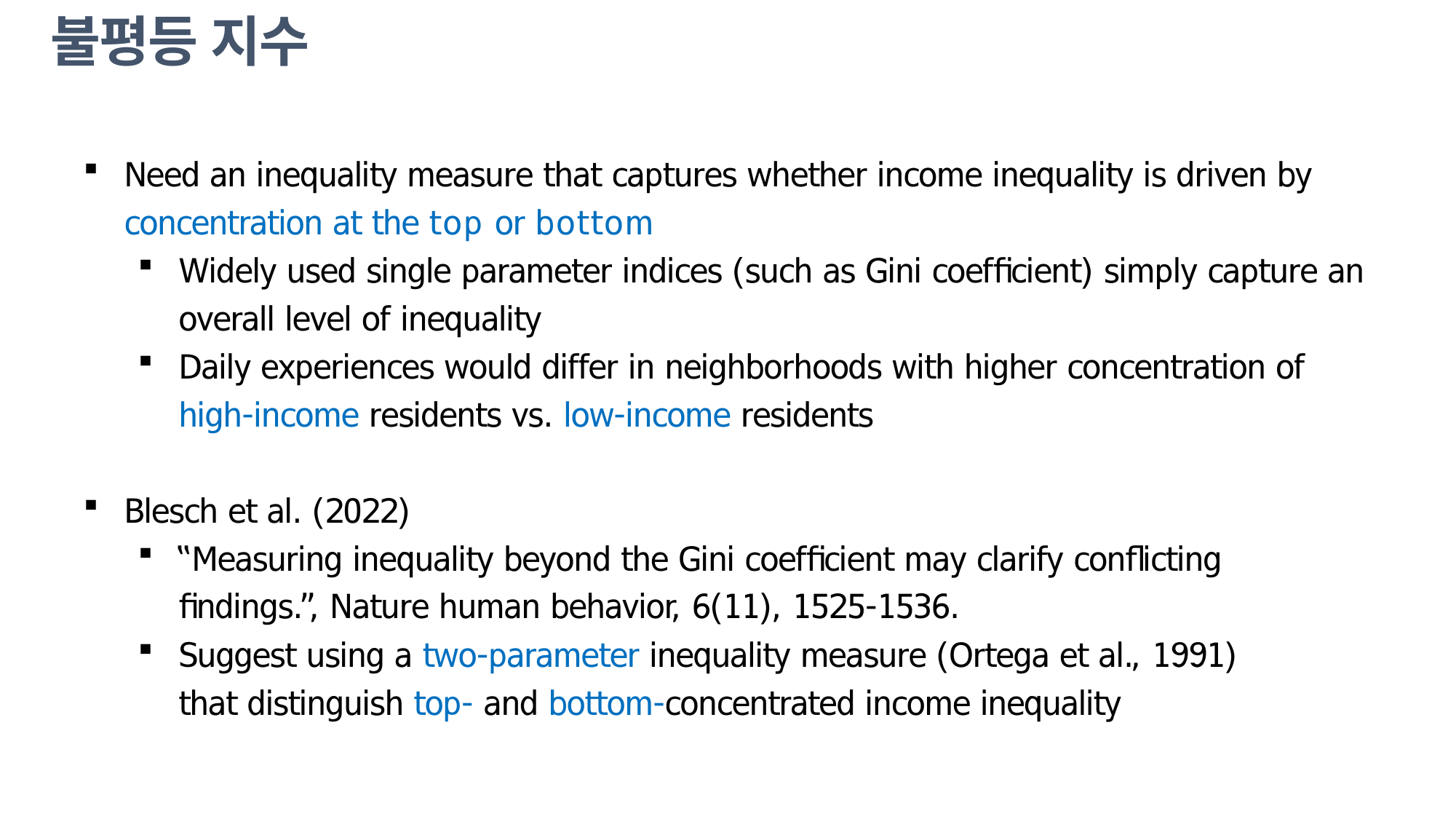

# 불평등 지수
Need an inequality measure that captures whether income inequality is driven by concentration at the top or bottom
Widely used single parameter indices (such as Gini coefficient) simply capture an overall level of inequality
Daily experiences would differ in neighborhoods with higher concentration of high-income residents vs. low-income residents

Blesch et al. (2022)
“Measuring inequality beyond the Gini coefficient may clarify conflicting findings.”, Nature human behavior, 6(11), 1525-1536.
Suggest using a two-parameter inequality measure (Ortega et al., 1991)
that distinguish top- and bottom-concentrated income inequality